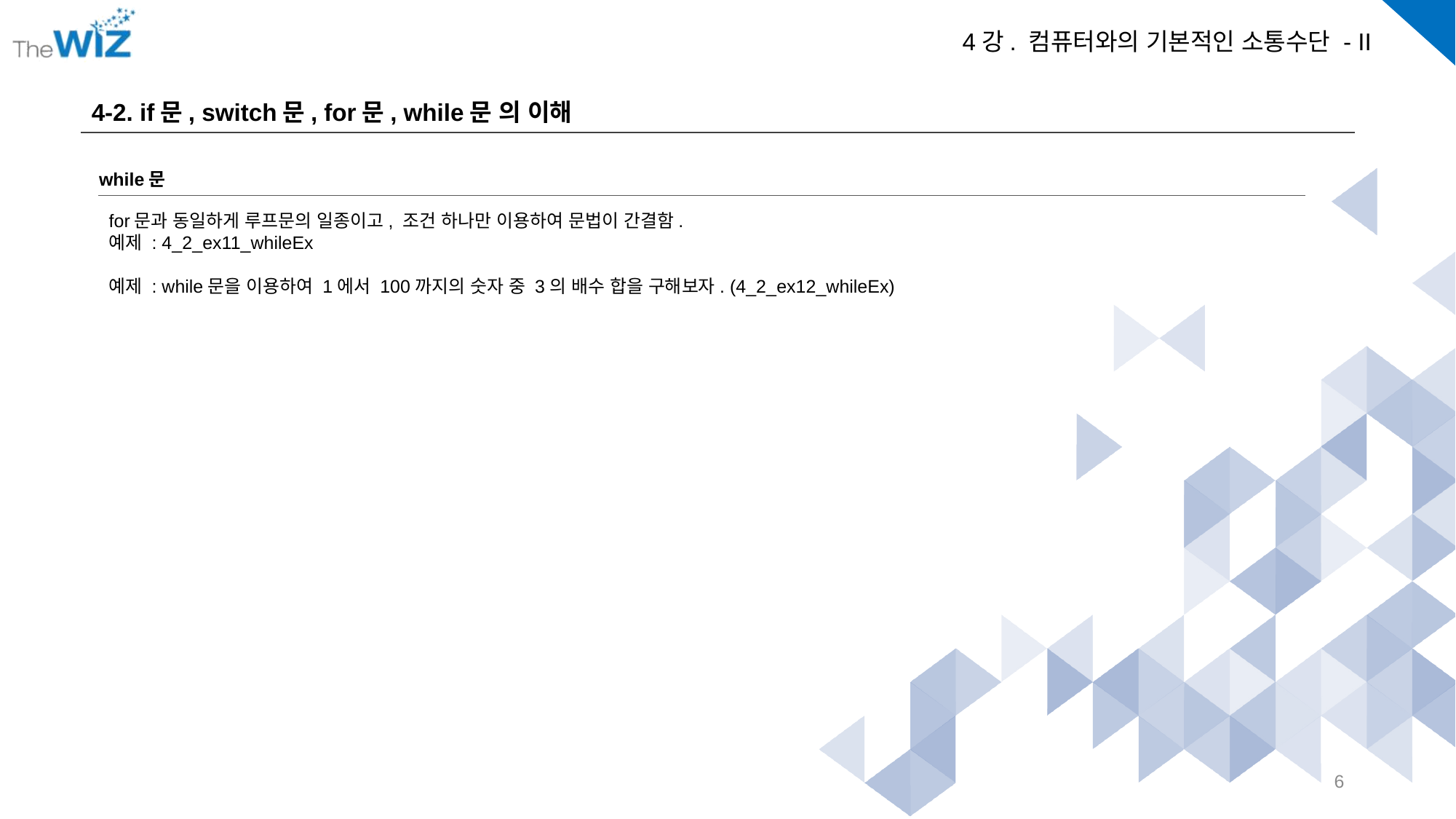

4-2. if문, switch문, for문, while문 의 이해
while문
for문과 동일하게 루프문의 일종이고, 조건 하나만 이용하여 문법이 간결함.
예제 : 4_2_ex11_whileEx

예제 : while문을 이용하여 1에서 100까지의 숫자 중 3의 배수 합을 구해보자. (4_2_ex12_whileEx)
6